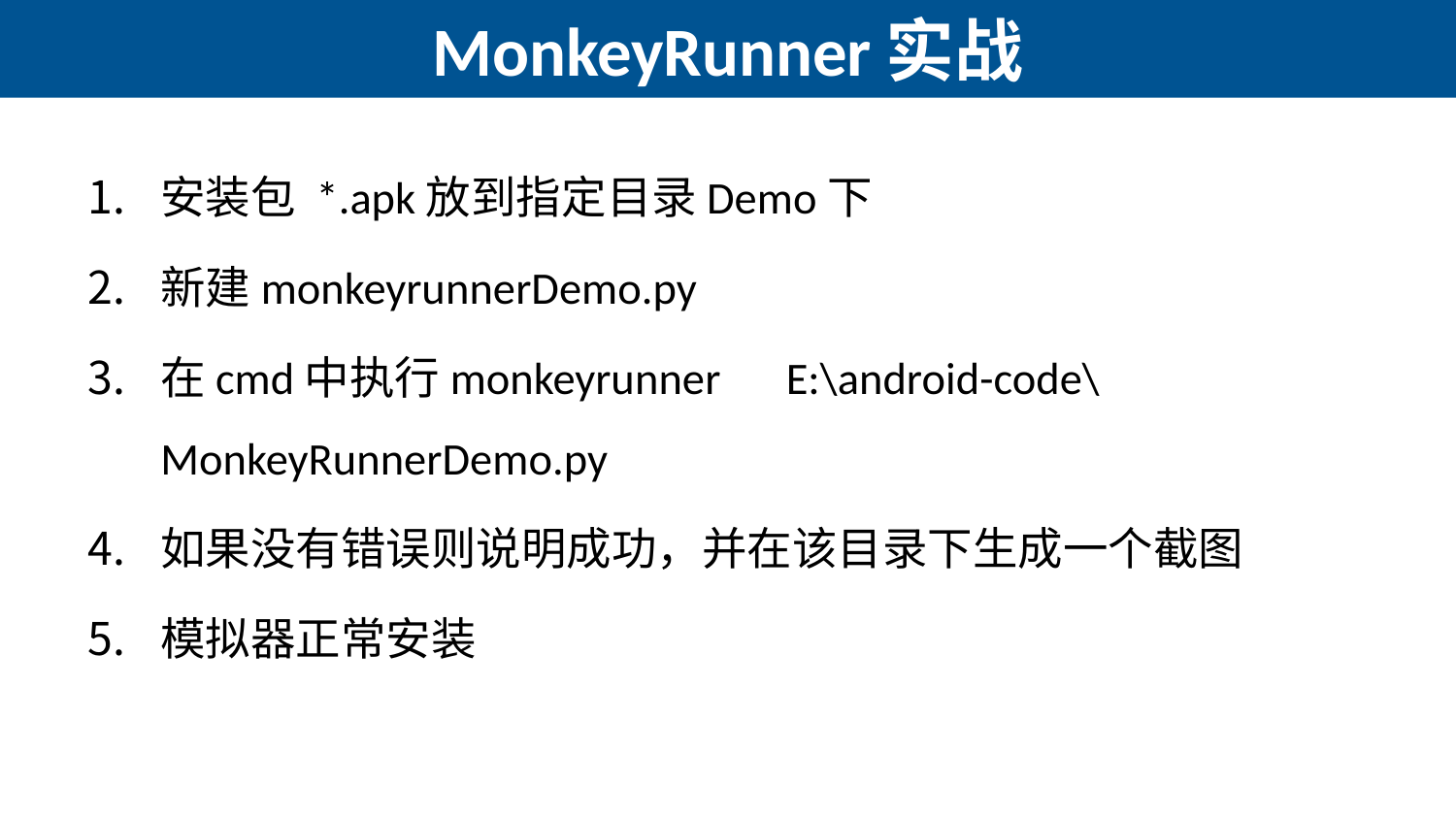

# MonkeyRunner实战
安装包 *.apk放到指定目录Demo下
新建monkeyrunnerDemo.py
在cmd中执行monkeyrunner　E:\android-code\MonkeyRunnerDemo.py
如果没有错误则说明成功，并在该目录下生成一个截图
模拟器正常安装